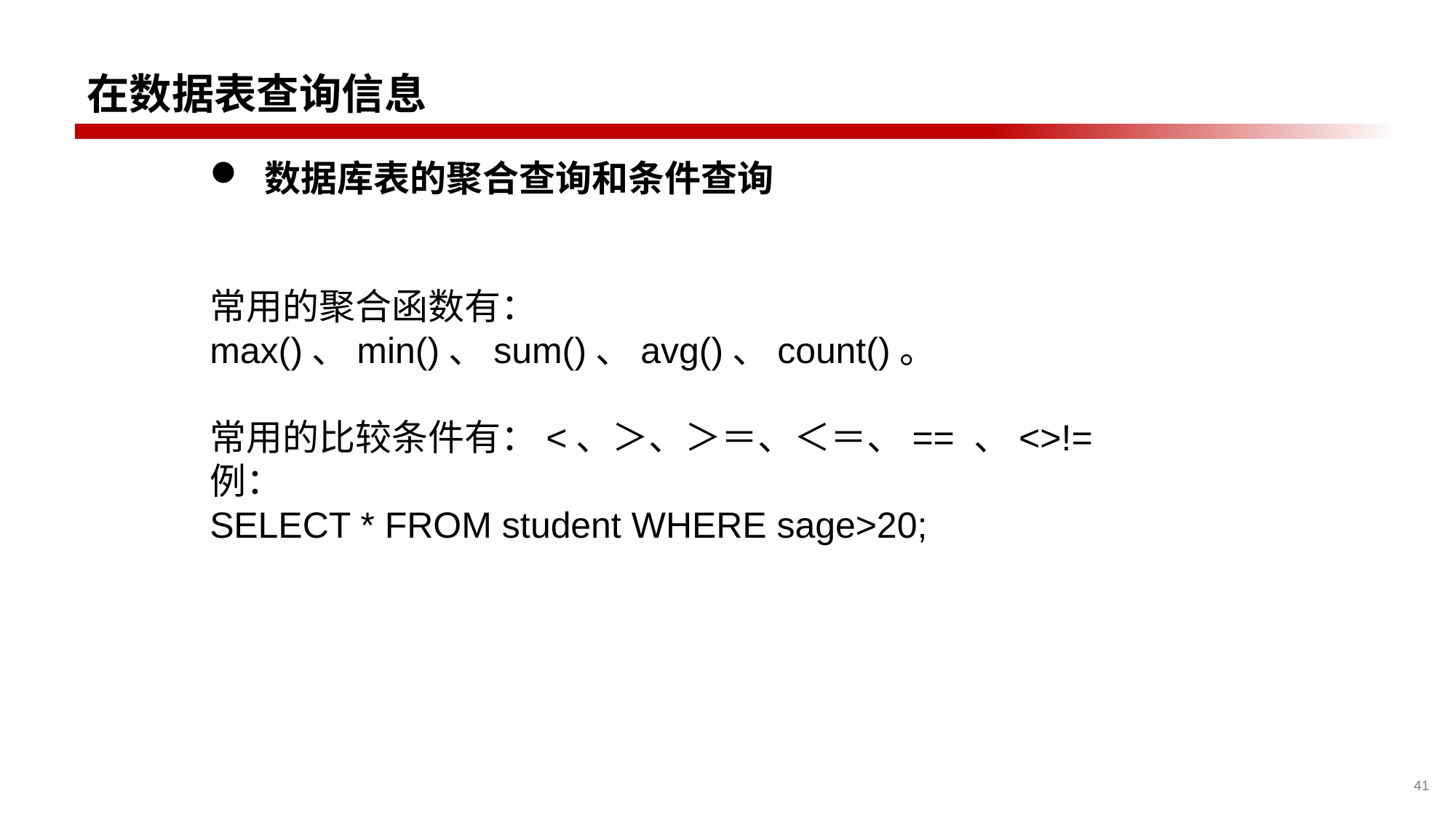

在数据表查询信息

数据库表的聚合查询和条件查询
常用的聚合函数有：max()、min()、sum()、avg()、count()。

常用的比较条件有：<、＞、＞＝、＜＝、== 、<>!=
例：
SELECT * FROM student WHERE sage>20;
41